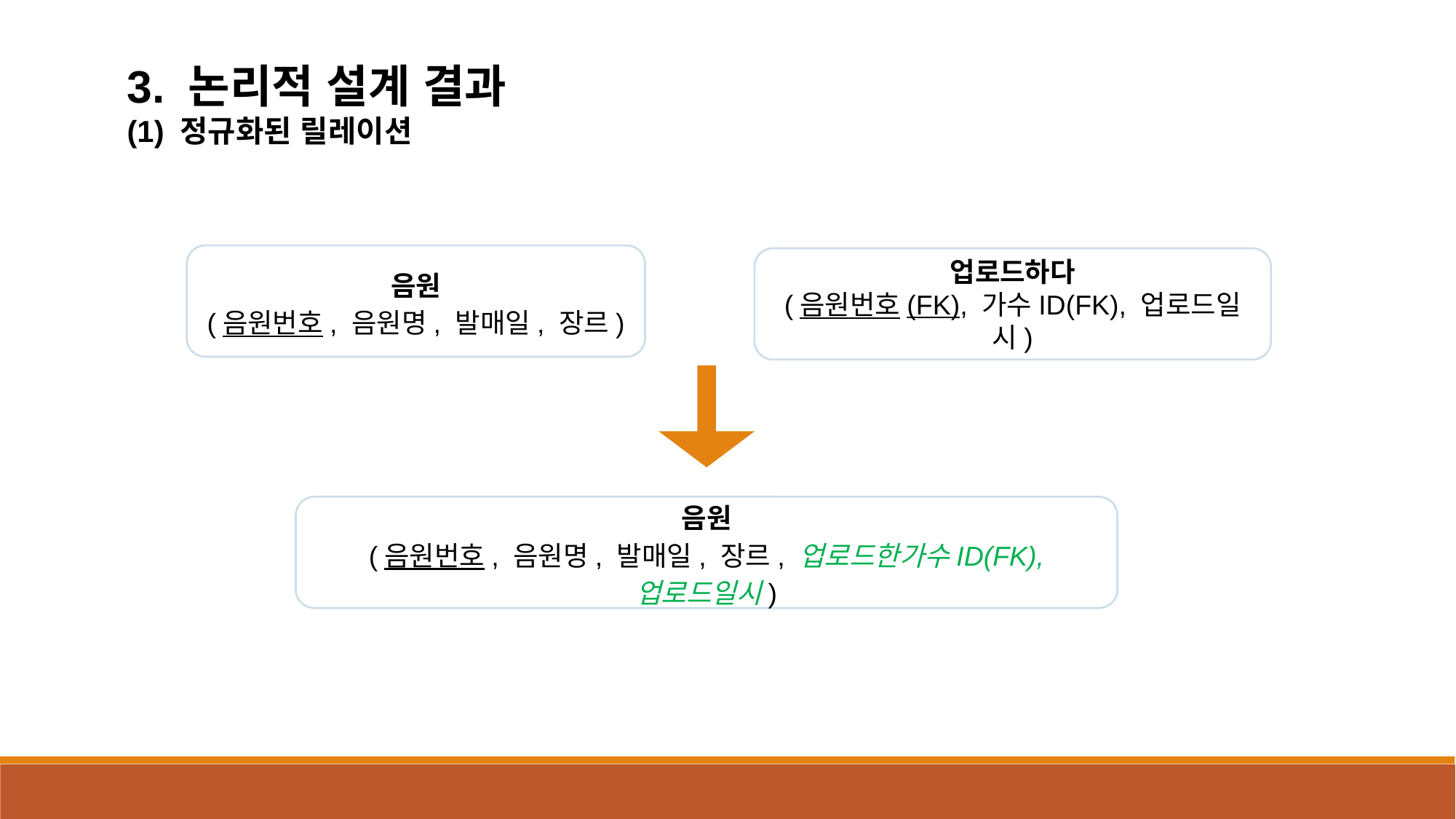

3. 논리적 설계 결과
(1) 정규화된 릴레이션
음원
(음원번호, 음원명, 발매일, 장르)
업로드하다
(음원번호(FK), 가수ID(FK), 업로드일시)

음원
(음원번호, 음원명, 발매일, 장르, 업로드한가수ID(FK), 업로드일시)